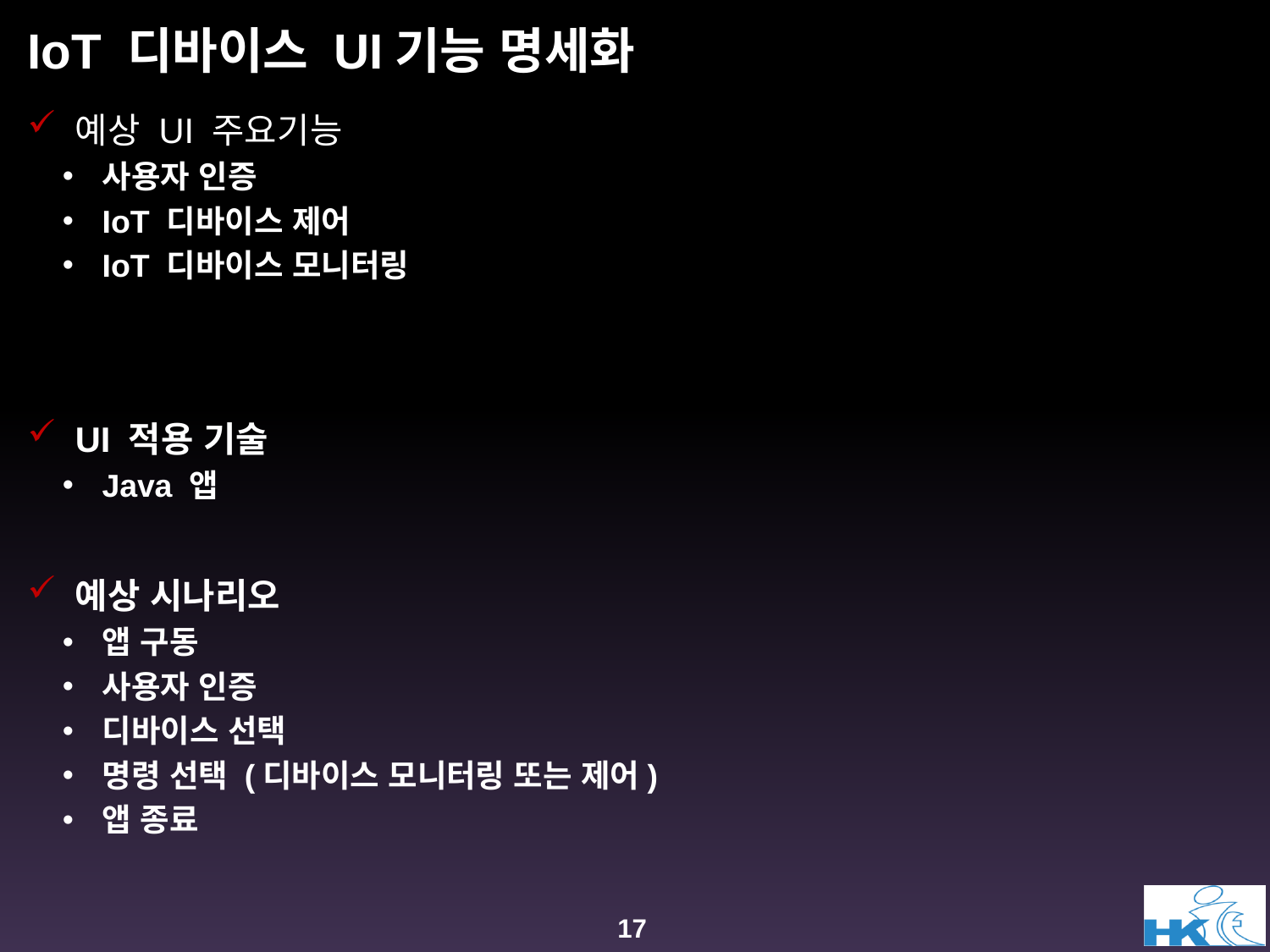

# IoT 디바이스 UI기능 명세화
예상 UI 주요기능
사용자 인증
IoT 디바이스 제어
IoT 디바이스 모니터링

UI 적용 기술
Java 앱

예상 시나리오
앱 구동
사용자 인증
디바이스 선택
명령 선택 (디바이스 모니터링 또는 제어)
앱 종료

17